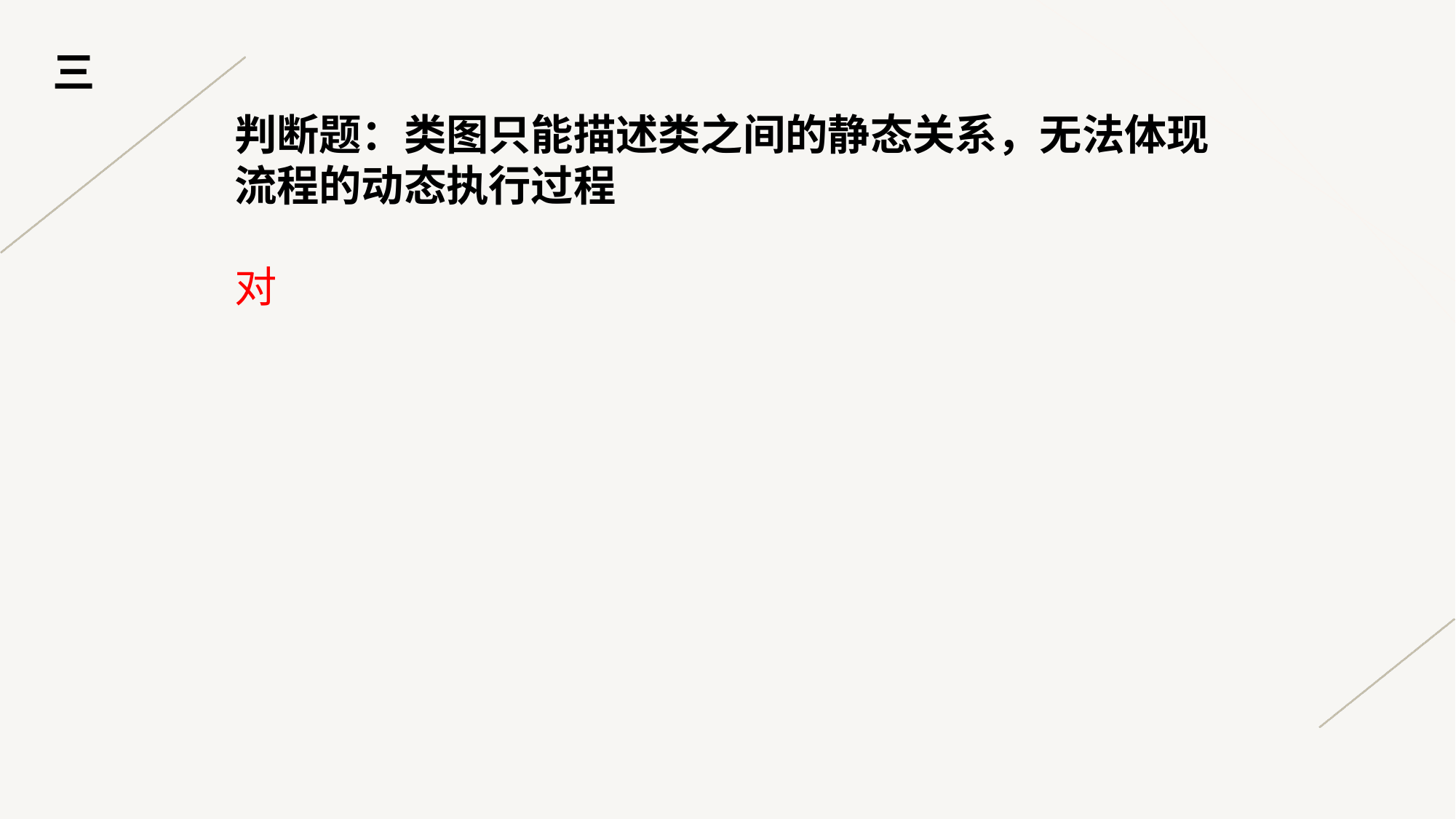

三
判断题：类图只能描述类之间的静态关系，无法体现流程的动态执行过程
对
17